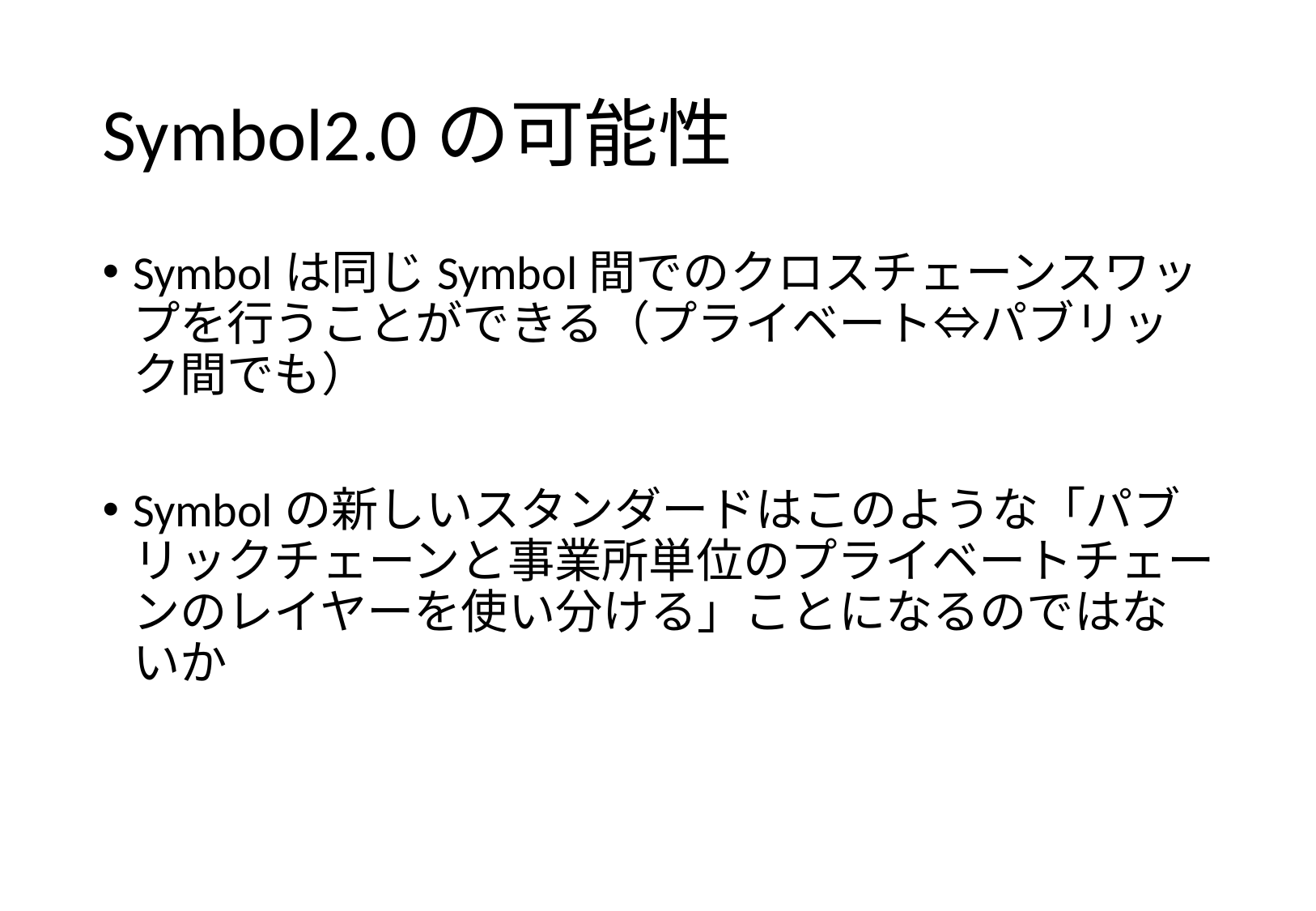

# Symbol2.0の可能性
Symbolは同じSymbol間でのクロスチェーンスワップを行うことができる（プライベート⇔パブリック間でも）

Symbolの新しいスタンダードはこのような「パブリックチェーンと事業所単位のプライベートチェーンのレイヤーを使い分ける」ことになるのではないか